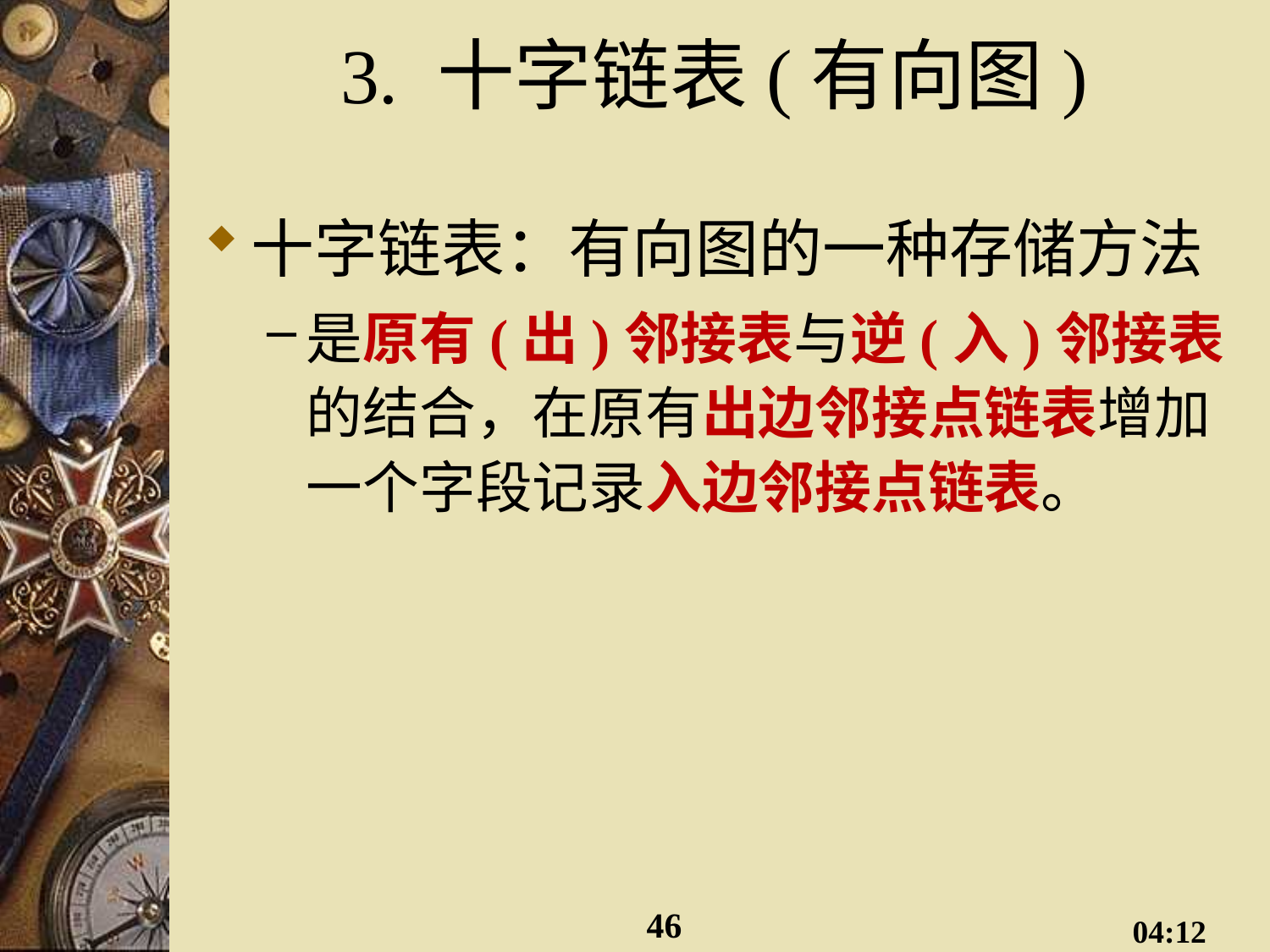

# 3. 十字链表(有向图)
十字链表：有向图的一种存储方法
是原有(出)邻接表与逆(入)邻接表的结合，在原有出边邻接点链表增加一个字段记录入边邻接点链表。